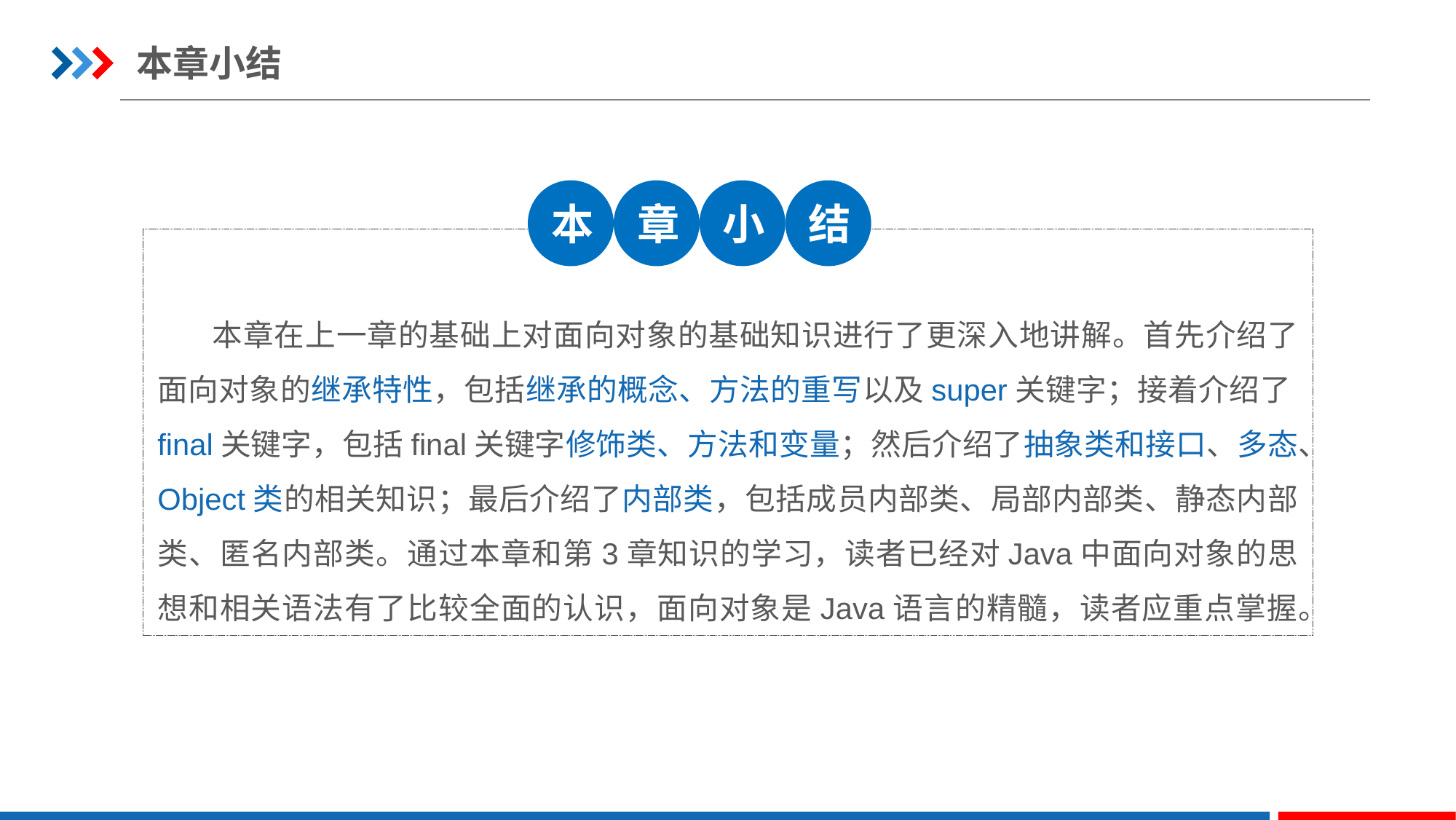

本章小结
本
章
小
结

本章在上一章的基础上对面向对象的基础知识进行了更深入地讲解。首先介绍了面向对象的继承特性，包括继承的概念、方法的重写以及super关键字；接着介绍了final关键字，包括final关键字修饰类、方法和变量；然后介绍了抽象类和接口、多态、Object类的相关知识；最后介绍了内部类，包括成员内部类、局部内部类、静态内部类、匿名内部类。通过本章和第3章知识的学习，读者已经对Java中面向对象的思想和相关语法有了比较全面的认识，面向对象是Java语言的精髓，读者应重点掌握。